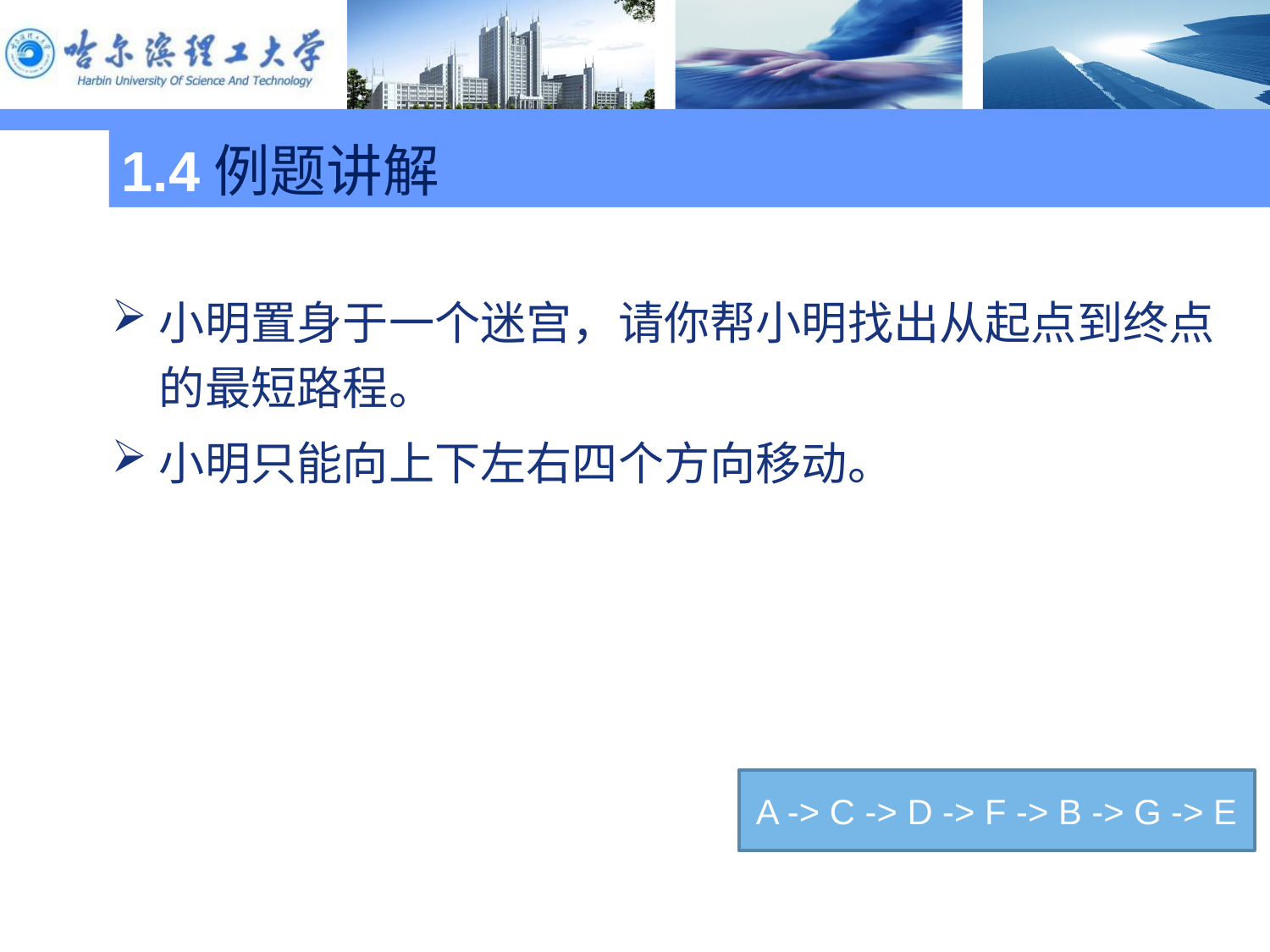

1.4例题讲解
#
小明置身于一个迷宫，请你帮小明找出从起点到终点的最短路程。
小明只能向上下左右四个方向移动。
A -> C -> D -> F -> B -> G -> E